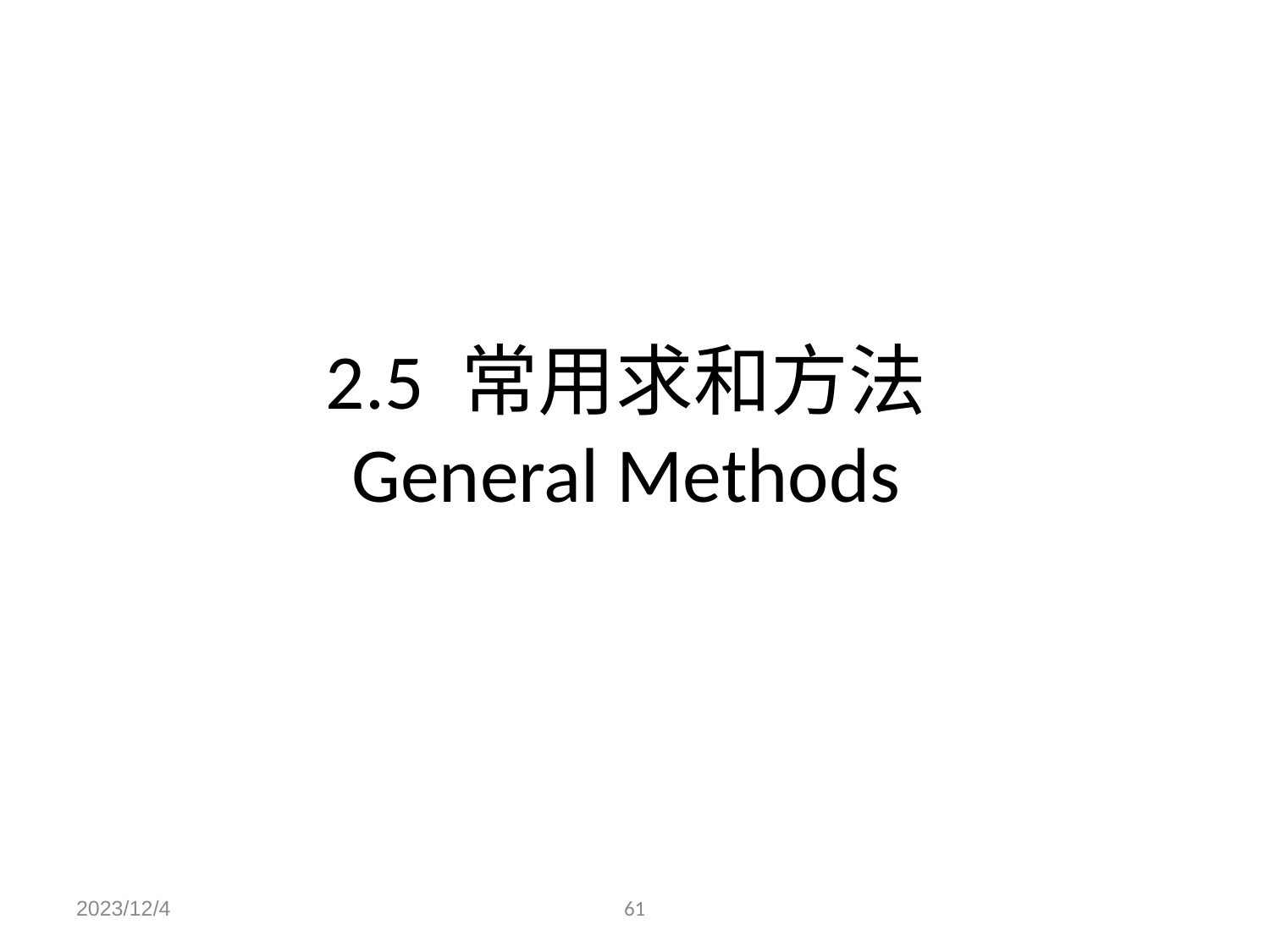

# 2.5 常用求和方法 General Methods
2023/12/4
61